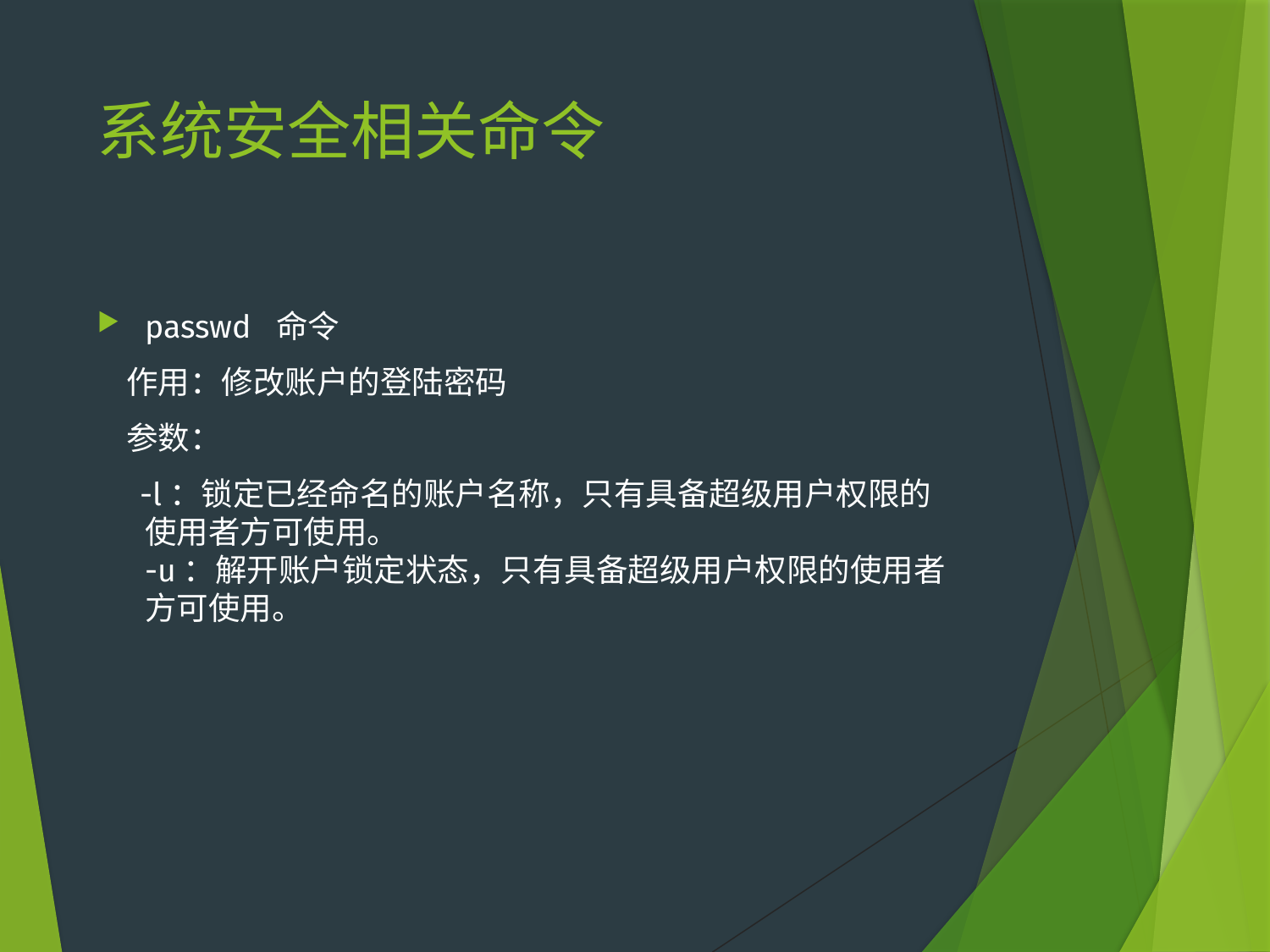

# 系统安全相关命令
passwd  命令
   作用：修改账户的登陆密码
   参数：
     -l：锁定已经命名的账户名称，只有具备超级用户权限的使用者方可使用。
-u：解开账户锁定状态，只有具备超级用户权限的使用者方可使用。